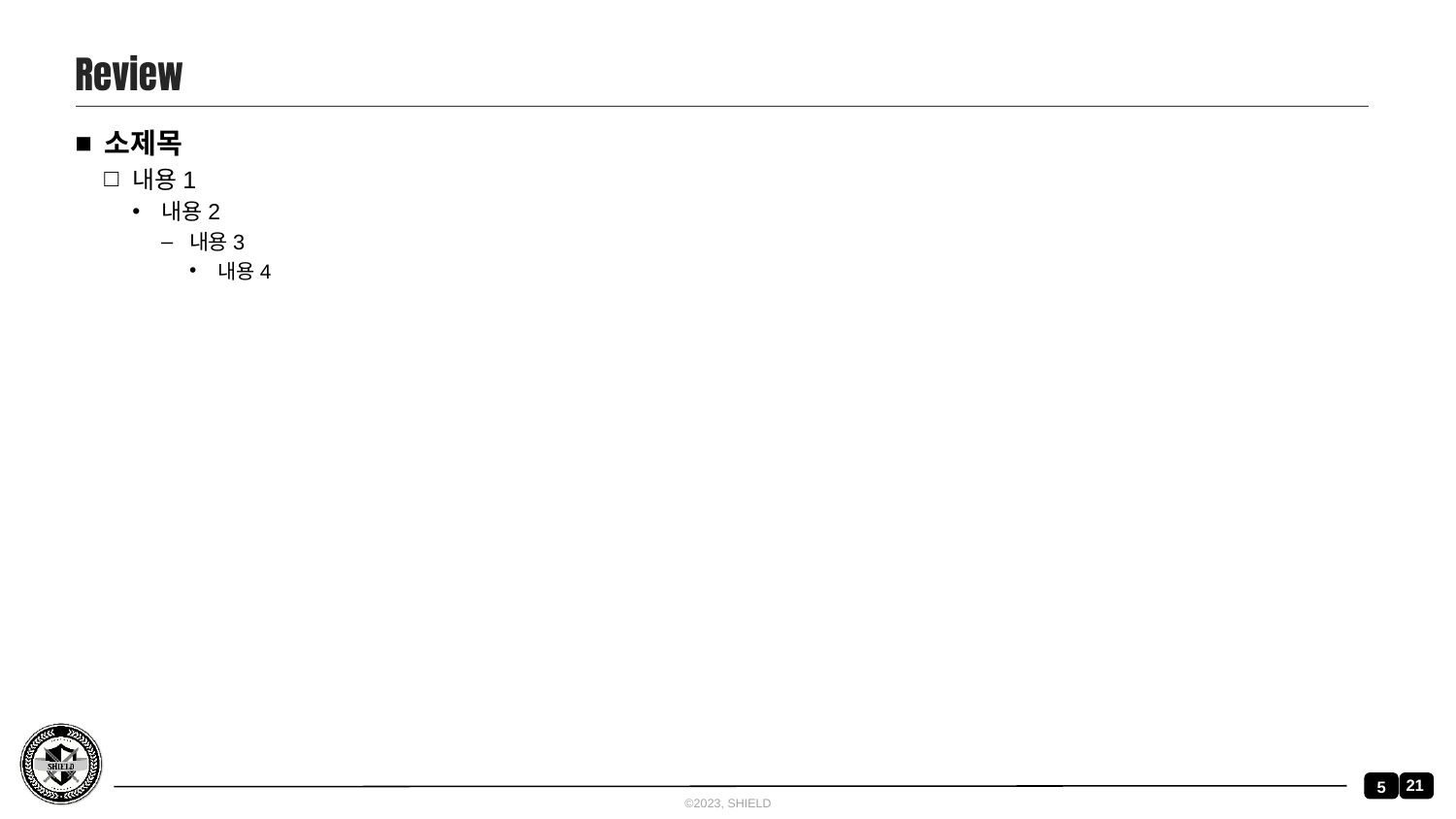

# Review
소제목
내용1
내용2
내용3
내용4